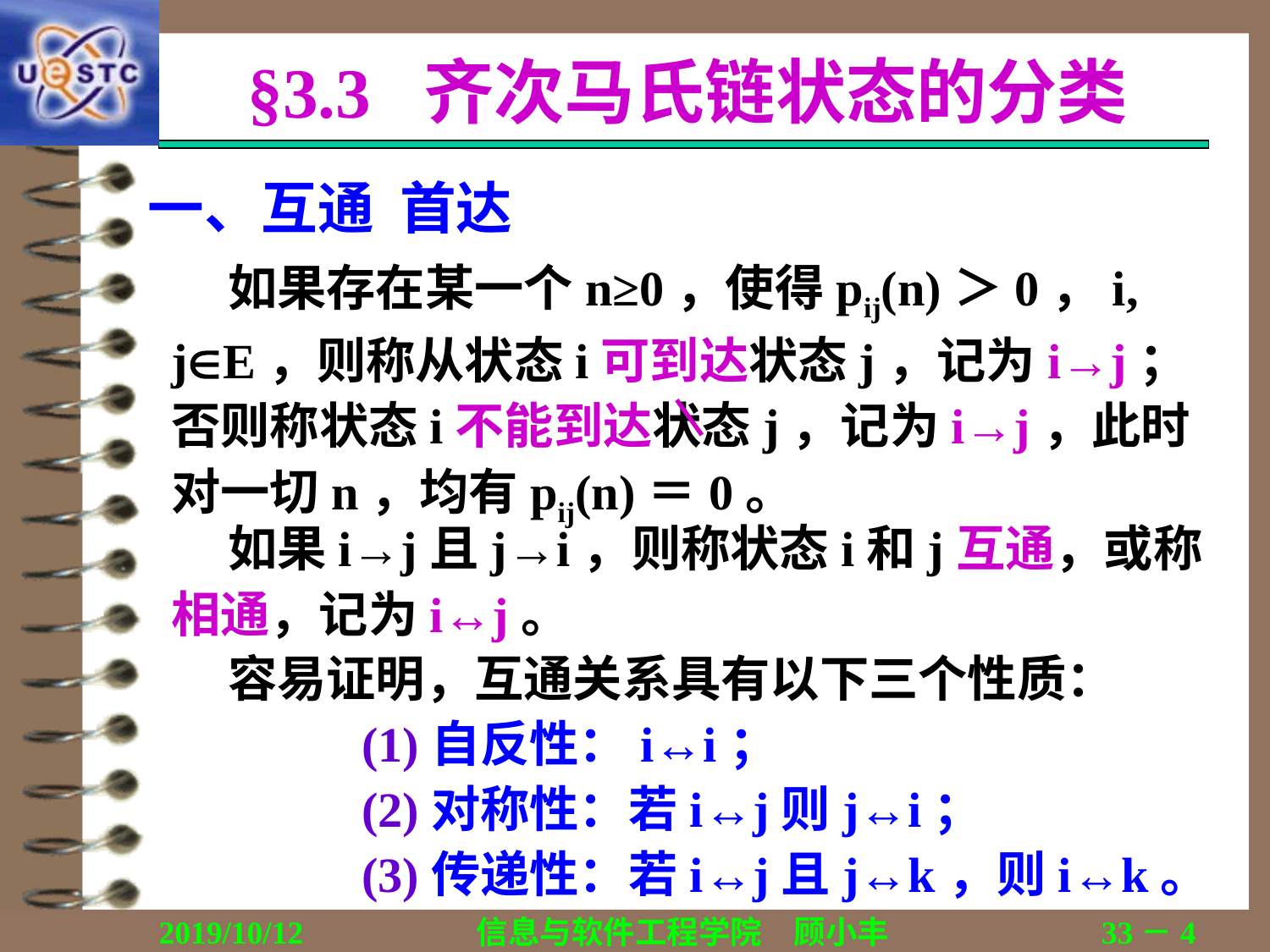

# §3.3  齐次马氏链状态的分类
一、互通  首达
    如果存在某一个n≥0，使得pij(n)＞0，i, j∈E，则称从状态i可到达状态j，记为i→j；否则称状态i不能到达状态j，记为i→j，此时对一切n，均有pij(n)＝0。

    如果i→j且j→i，则称状态i和j互通，或称相通，记为i↔j。
    容易证明，互通关系具有以下三个性质：
	(1)自反性：i↔i；
	(2)对称性：若i↔j则j↔i；
	(3)传递性：若i↔j且j↔k，则i↔k。
2019/10/12
信息与软件工程学院　顾小丰
33－4